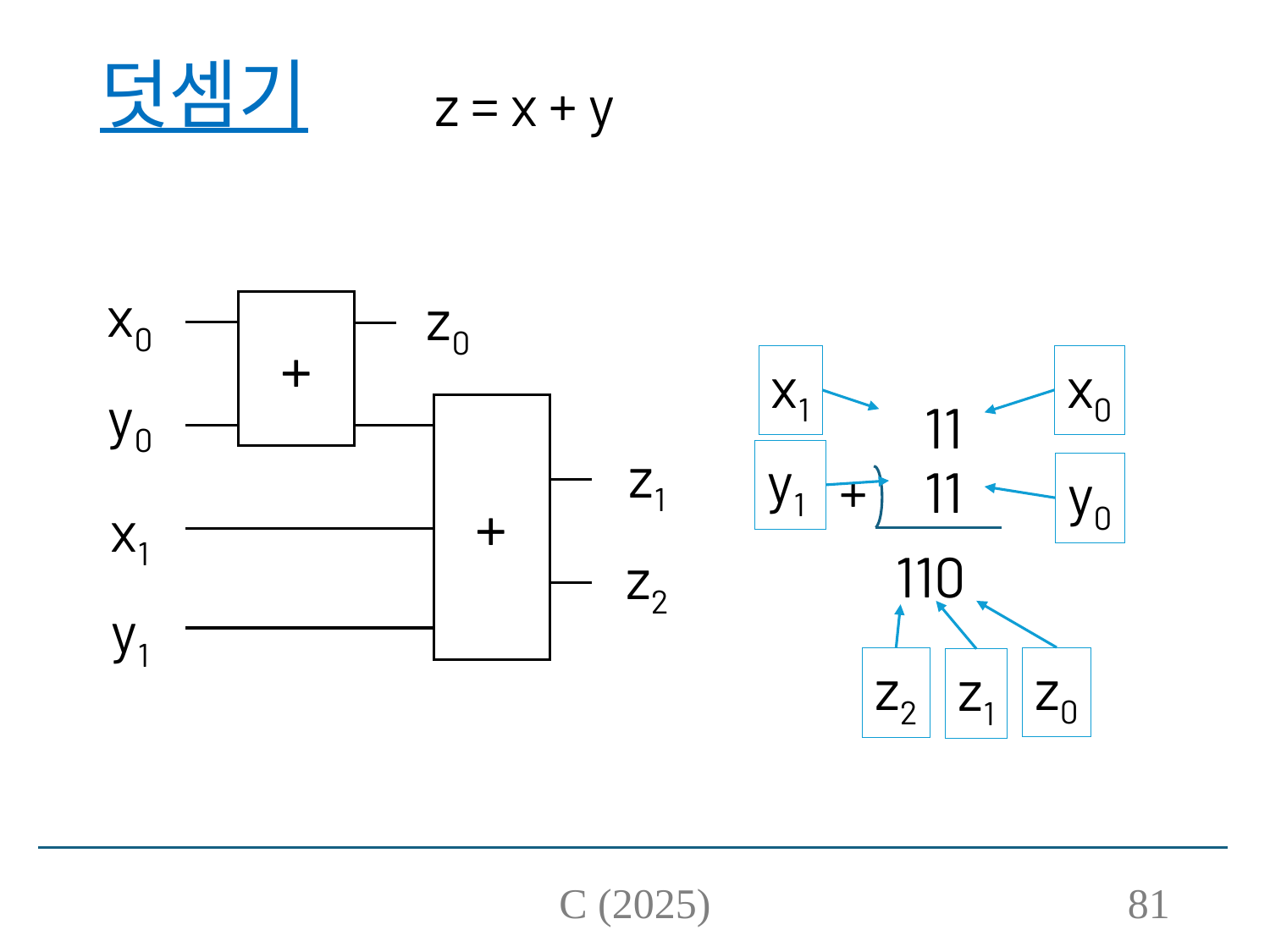

# 덧셈기
z = x + y
x0
z0
+
x1
x0
y0
11
+
z1
y1
+
11
y0

x1
110
z2
y1
z0
z2
z1
C (2025)
81